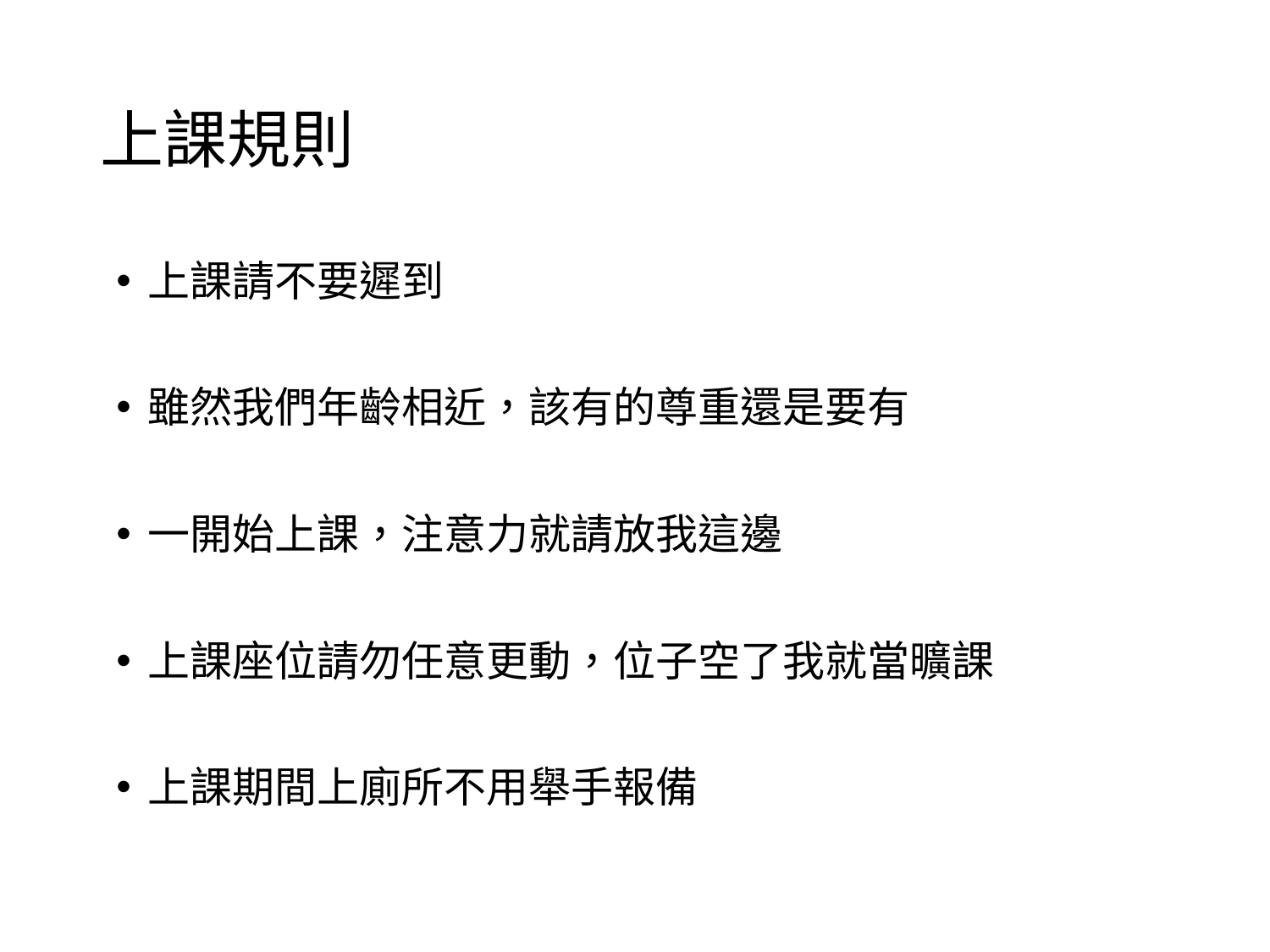

# 上課規則
上課請不要遲到

雖然我們年齡相近，該有的尊重還是要有

一開始上課，注意力就請放我這邊

上課座位請勿任意更動，位子空了我就當曠課

上課期間上廁所不用舉手報備